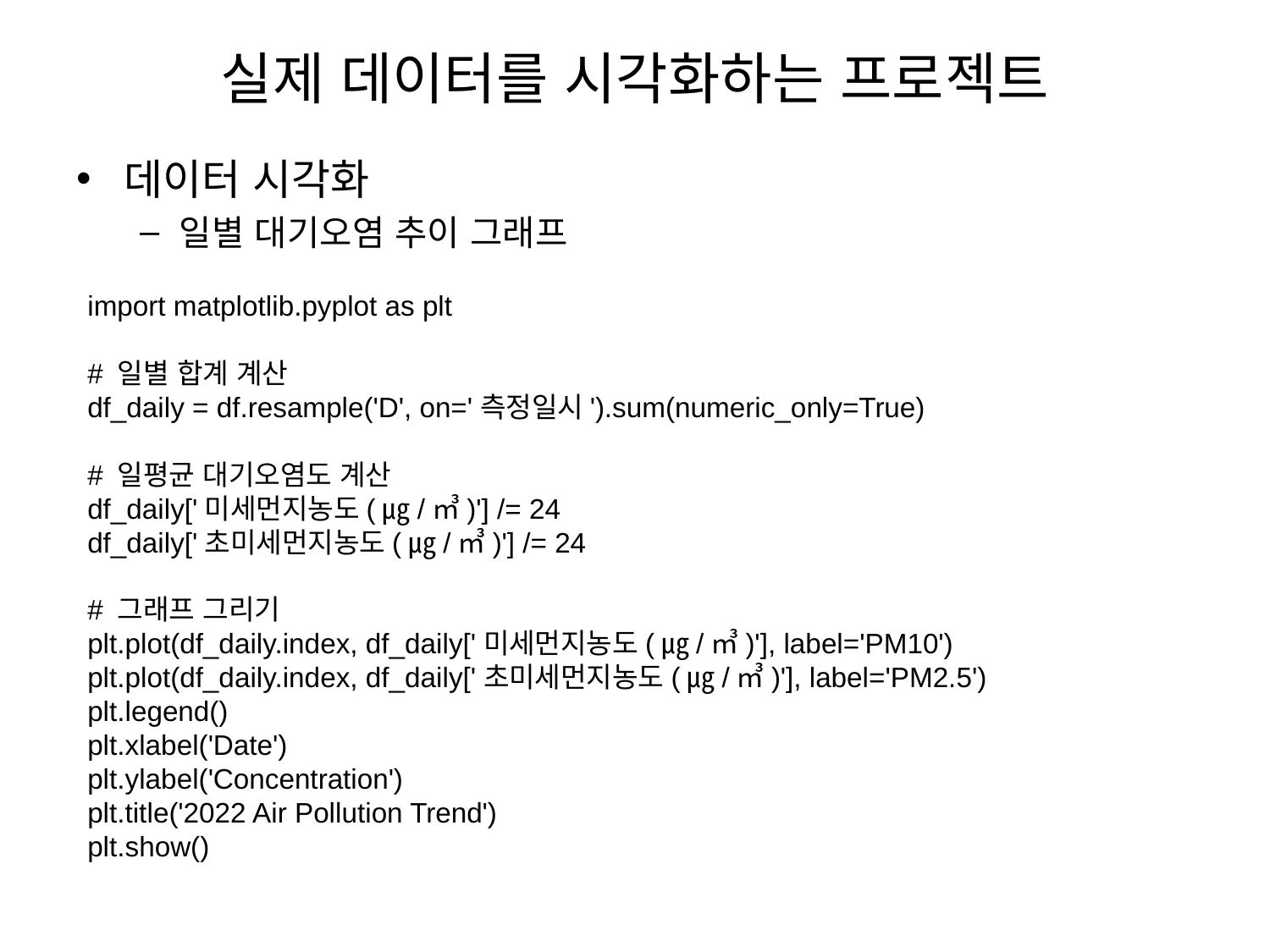

# 실제 데이터를 시각화하는 프로젝트
데이터 시각화
일별 대기오염 추이 그래프

import matplotlib.pyplot as plt

# 일별 합계 계산
df_daily = df.resample('D', on='측정일시').sum(numeric_only=True)

# 일평균 대기오염도 계산
df_daily['미세먼지농도(㎍/㎥)'] /= 24
df_daily['초미세먼지농도(㎍/㎥)'] /= 24

# 그래프 그리기
plt.plot(df_daily.index, df_daily['미세먼지농도(㎍/㎥)'], label='PM10')
plt.plot(df_daily.index, df_daily['초미세먼지농도(㎍/㎥)'], label='PM2.5')
plt.legend()
plt.xlabel('Date')
plt.ylabel('Concentration')
plt.title('2022 Air Pollution Trend')
plt.show()